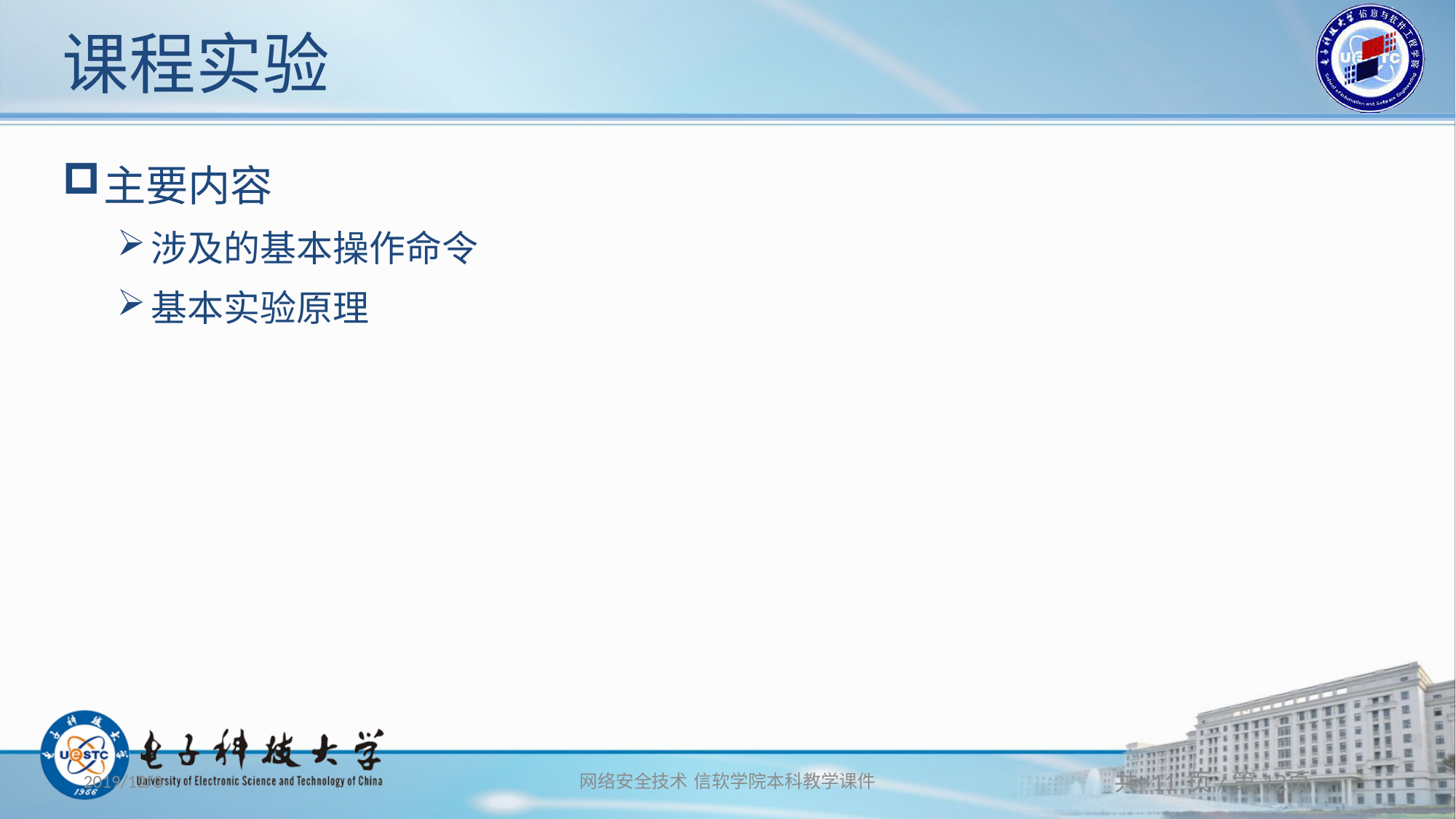

# 课程实验
主要内容
涉及的基本操作命令
基本实验原理
2019/12/3
网络安全技术 信软学院本科教学课件
共 11 页/第12页